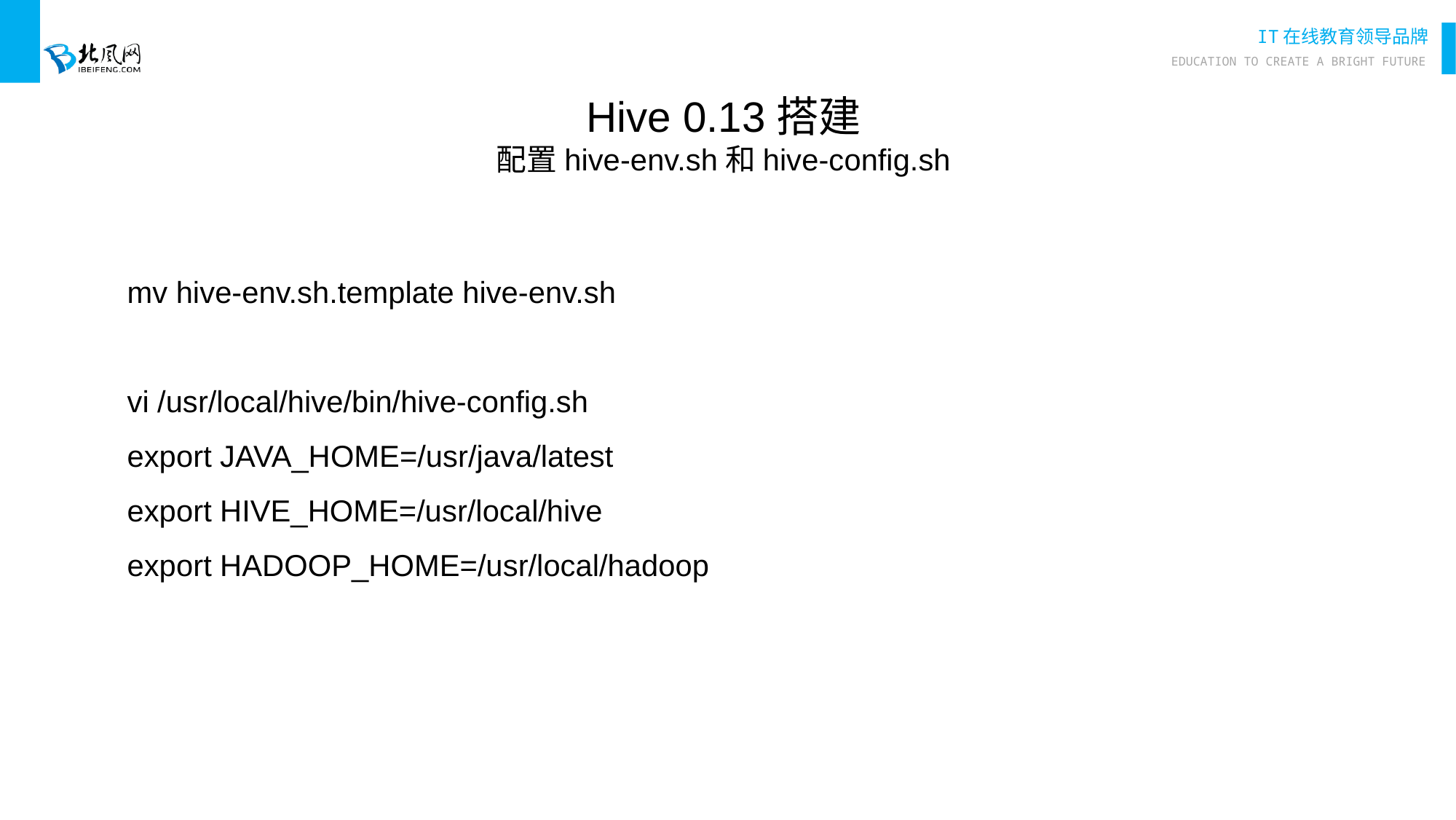

Hive 0.13搭建
配置hive-env.sh和hive-config.sh
mv hive-env.sh.template hive-env.sh

vi /usr/local/hive/bin/hive-config.sh
export JAVA_HOME=/usr/java/latest
export HIVE_HOME=/usr/local/hive
export HADOOP_HOME=/usr/local/hadoop